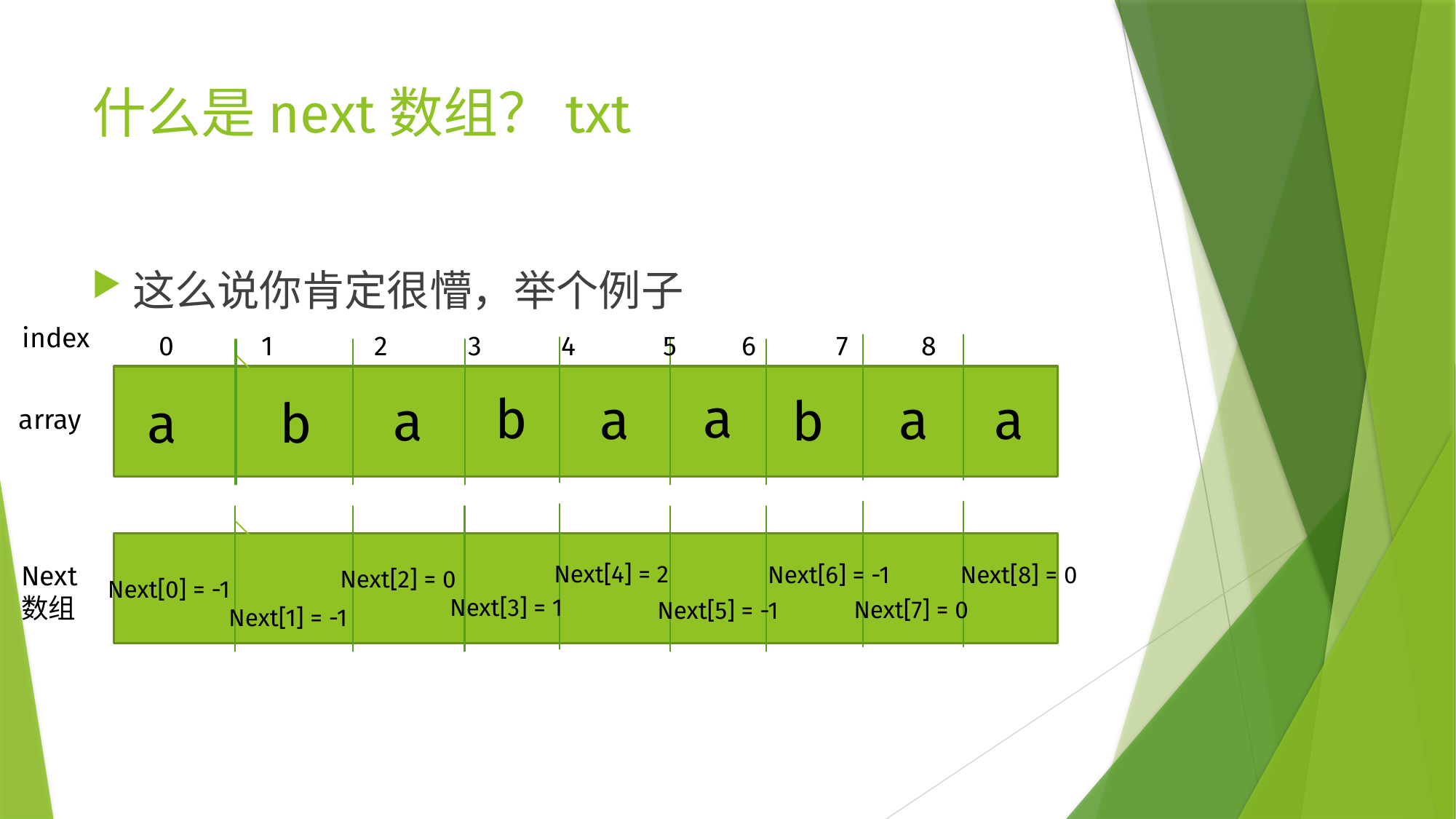

# 什么是next数组？txt
这么说你肯定很懵，举个例子
index
0            1              2           3           4            5         6           7          8

a
b
a
a
a
a
b
a
b
array

Next数组
Next[4] = 2
Next[6] = -1
Next[8] = 0
Next[2] = 0
Next[0] = -1
Next[3] = 1
Next[7] = 0
Next[5] = -1
Next[1] = -1